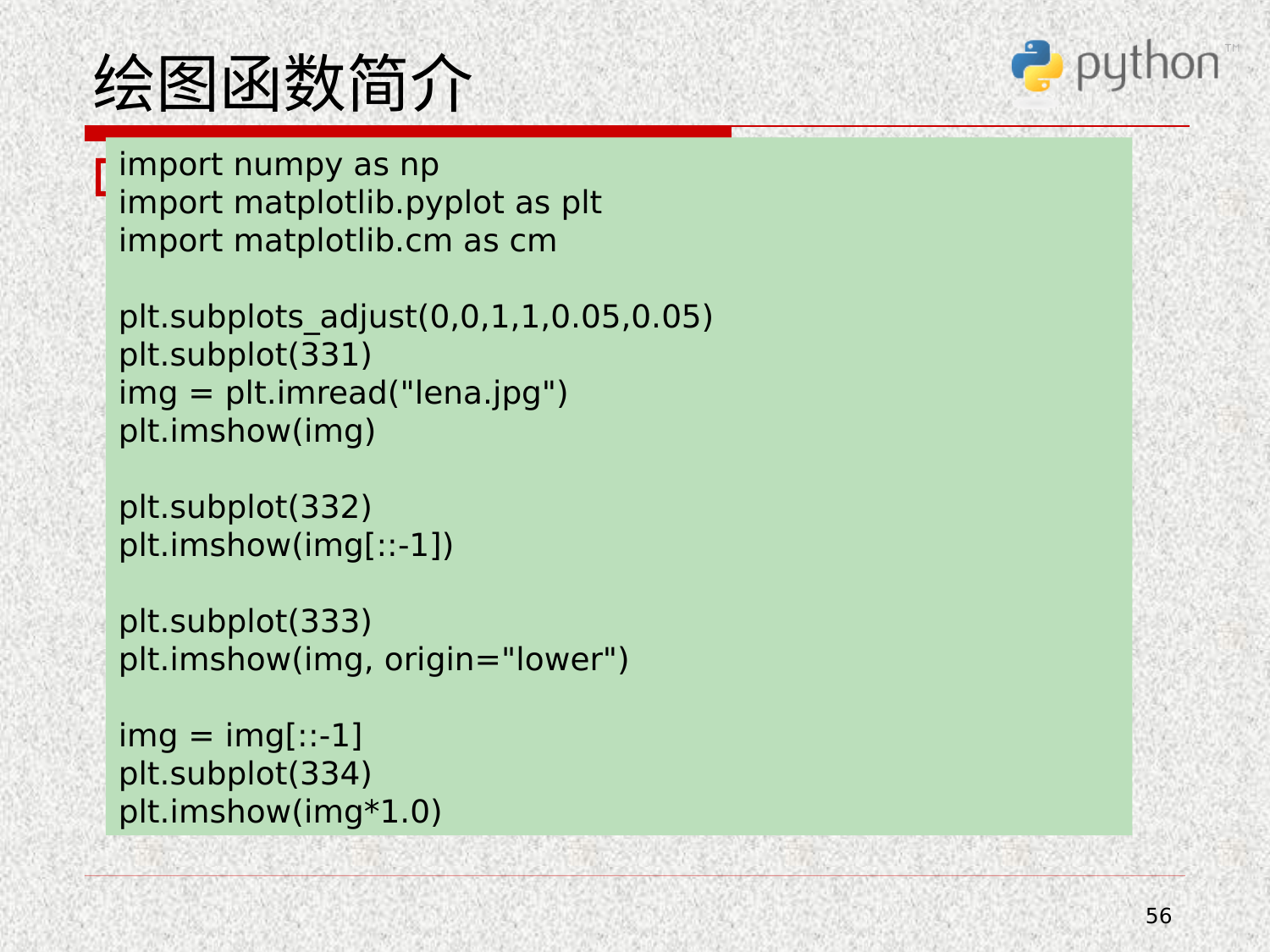

# 绘图函数简介
import numpy as np
import matplotlib.pyplot as plt
import matplotlib.cm as cm

plt.subplots_adjust(0,0,1,1,0.05,0.05)
plt.subplot(331)
img = plt.imread("lena.jpg")
plt.imshow(img)
plt.subplot(332)
plt.imshow(img[::-1])
plt.subplot(333)
plt.imshow(img, origin="lower")

img = img[::-1]
plt.subplot(334)
plt.imshow(img*1.0)

56